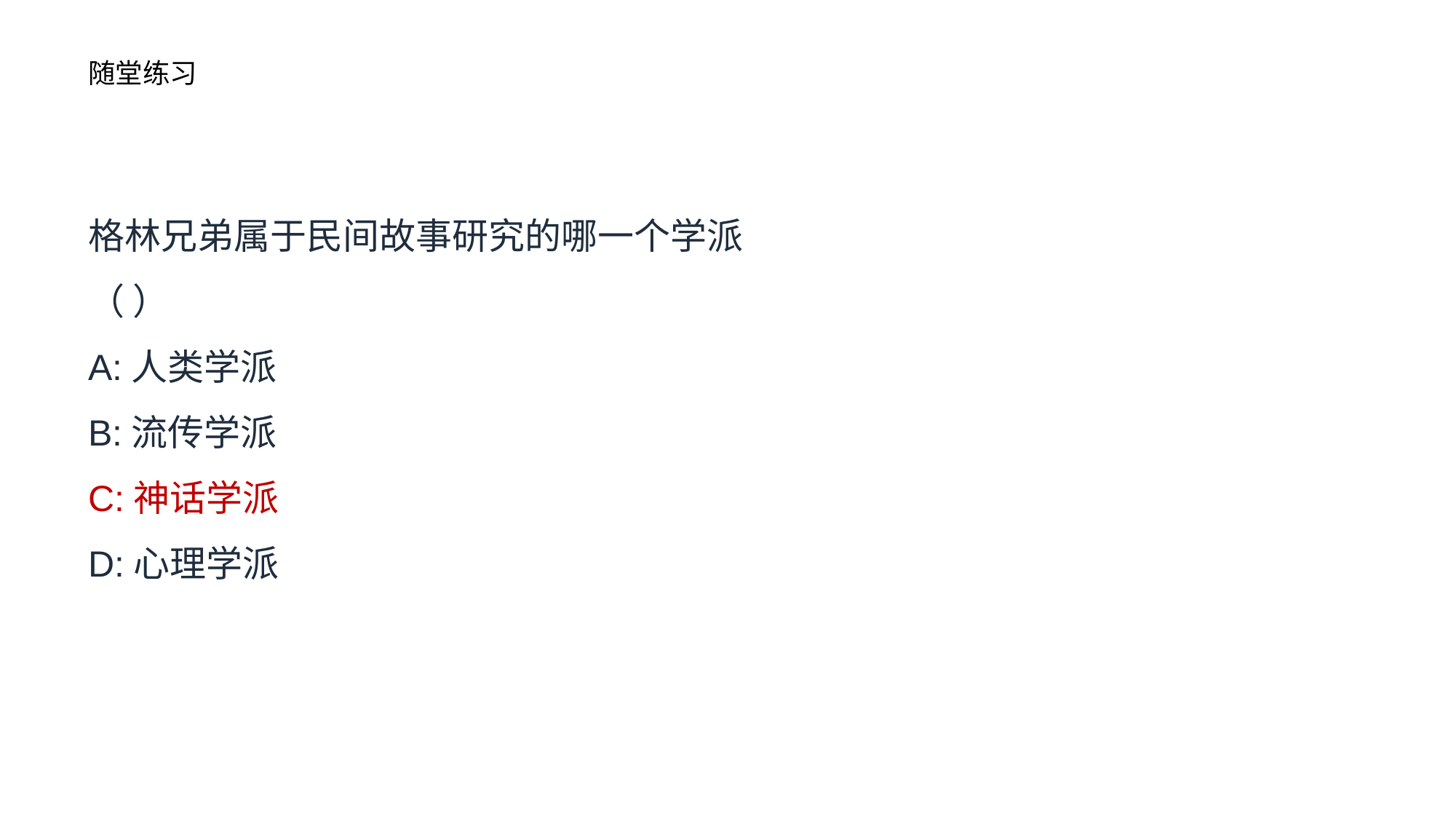

随堂练习
格林兄弟属于民间故事研究的哪一个学派（ ）
A:人类学派
B:流传学派
C:神话学派
D:心理学派